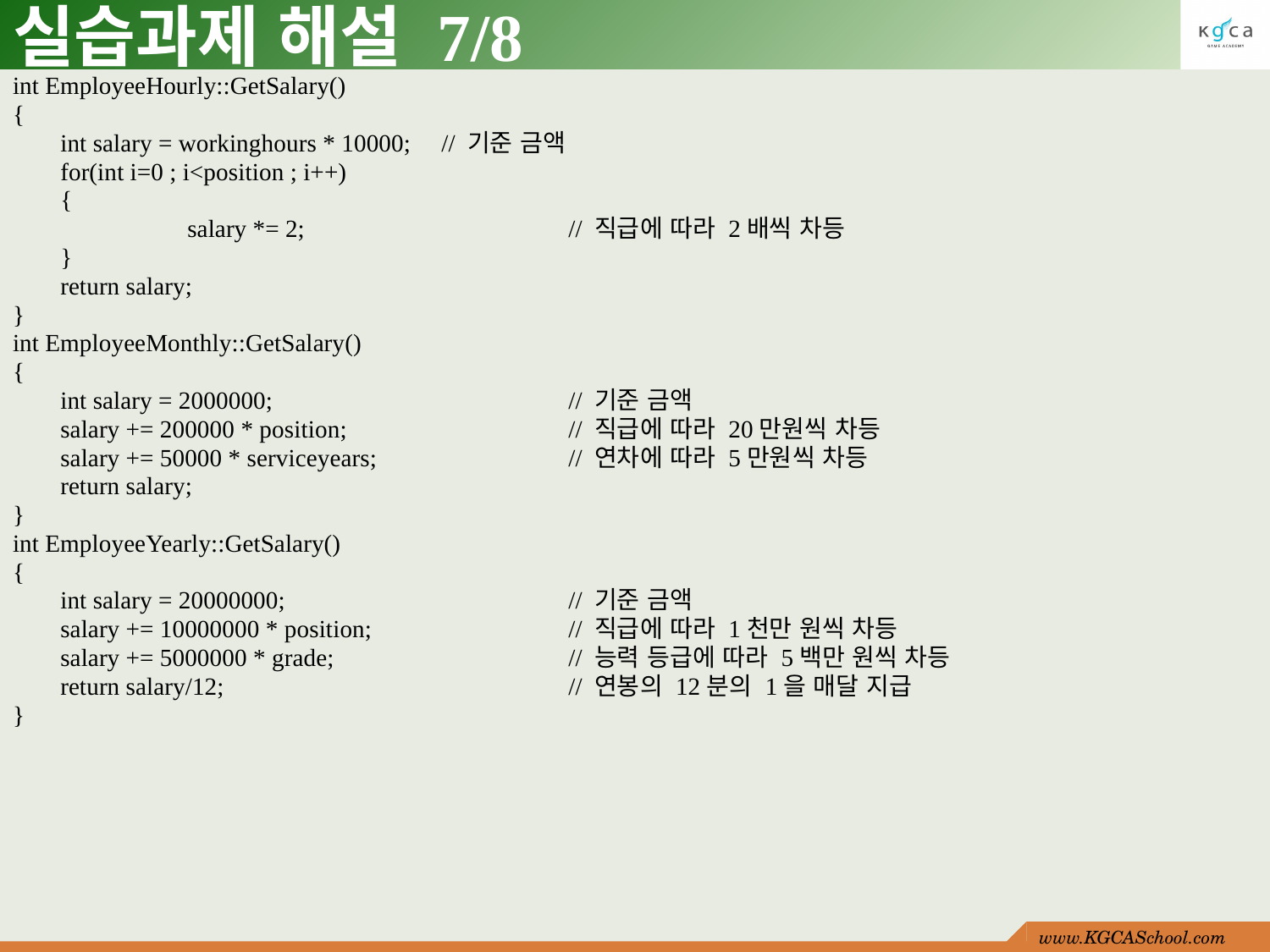

# 실습과제 해설 7/8
int EmployeeHourly::GetSalary()
{
	int salary = workinghours * 10000;	// 기준 금액
	for(int i=0 ; i<position ; i++)
	{
		salary *= 2;			// 직급에 따라 2배씩 차등
	}
	return salary;
}
int EmployeeMonthly::GetSalary()
{
	int salary = 2000000;			// 기준 금액
	salary += 200000 * position;		// 직급에 따라 20만원씩 차등
	salary += 50000 * serviceyears;		// 연차에 따라 5만원씩 차등
	return salary;
}
int EmployeeYearly::GetSalary()
{
	int salary = 20000000;			// 기준 금액
	salary += 10000000 * position;		// 직급에 따라 1천만 원씩 차등
	salary += 5000000 * grade;		// 능력 등급에 따라 5백만 원씩 차등
	return salary/12;			// 연봉의 12분의 1을 매달 지급
}